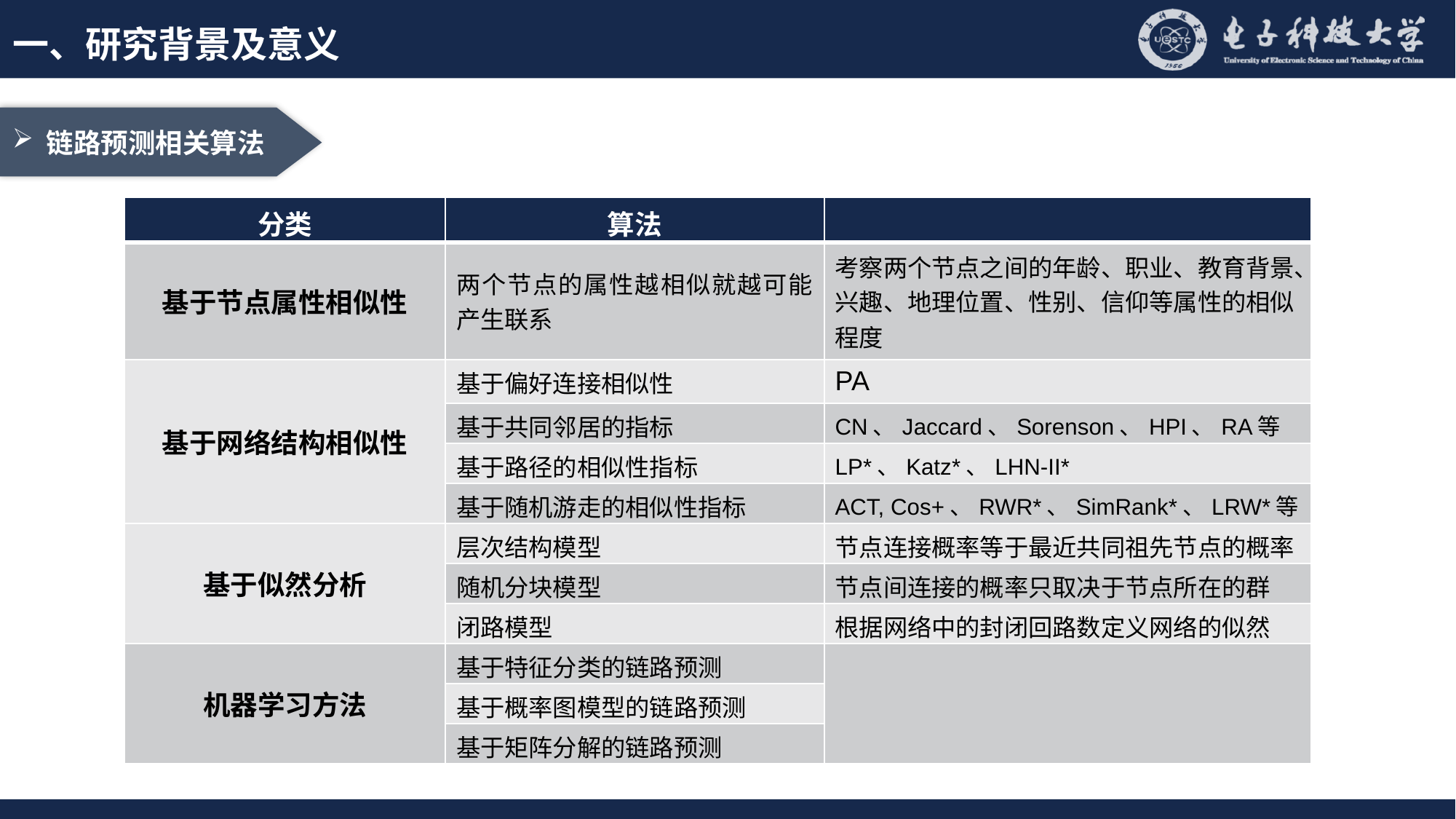

一、研究背景及意义

链路预测相关算法
| 分类 | 算法 |  |
| --- | --- | --- |
| 基于节点属性相似性 | 两个节点的属性越相似就越可能产生联系 | 考察两个节点之间的年龄、职业、教育背景、兴趣、地理位置、性别、信仰等属性的相似程度 |
| 基于网络结构相似性 | 基于偏好连接相似性 | PA |
|  | 基于共同邻居的指标 | CN、Jaccard、Sorenson、HPI、RA等 |
|  | 基于路径的相似性指标 | LP\*、Katz\*、LHN-II\* |
|  | 基于随机游走的相似性指标 | ACT, Cos+、RWR\*、SimRank\*、LRW\*等 |
| 基于似然分析 | 层次结构模型 | 节点连接概率等于最近共同祖先节点的概率 |
|  | 随机分块模型 | 节点间连接的概率只取决于节点所在的群 |
|  | 闭路模型 | 根据网络中的封闭回路数定义网络的似然 |
| 机器学习方法 | 基于特征分类的链路预测 |  |
|  | 基于概率图模型的链路预测 |  |
|  | 基于矩阵分解的链路预测 |  |